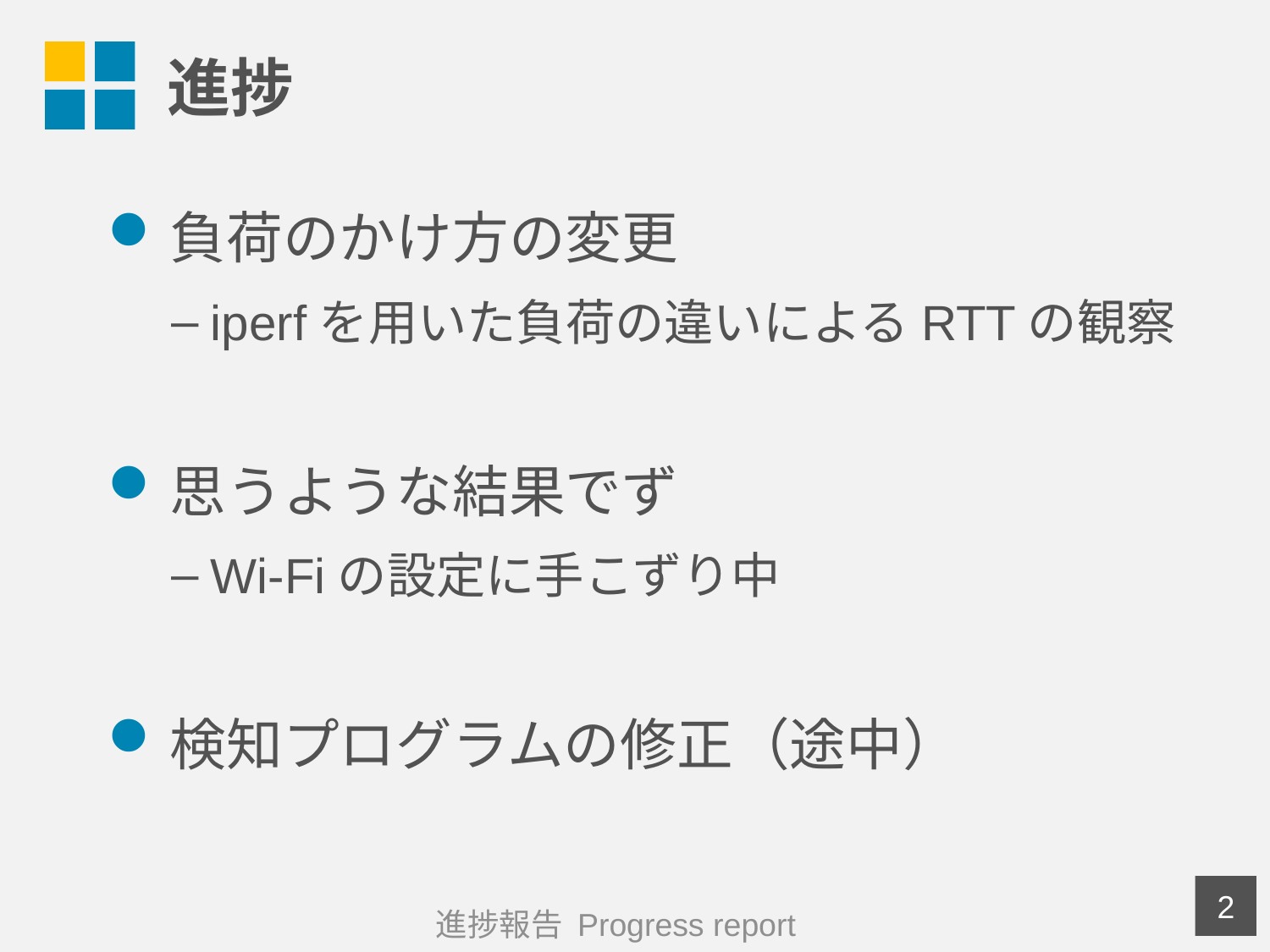

# 進捗
負荷のかけ方の変更
iperfを用いた負荷の違いによるRTTの観察

思うような結果でず
Wi-Fiの設定に手こずり中

検知プログラムの修正（途中）
2
進捗報告 Progress report